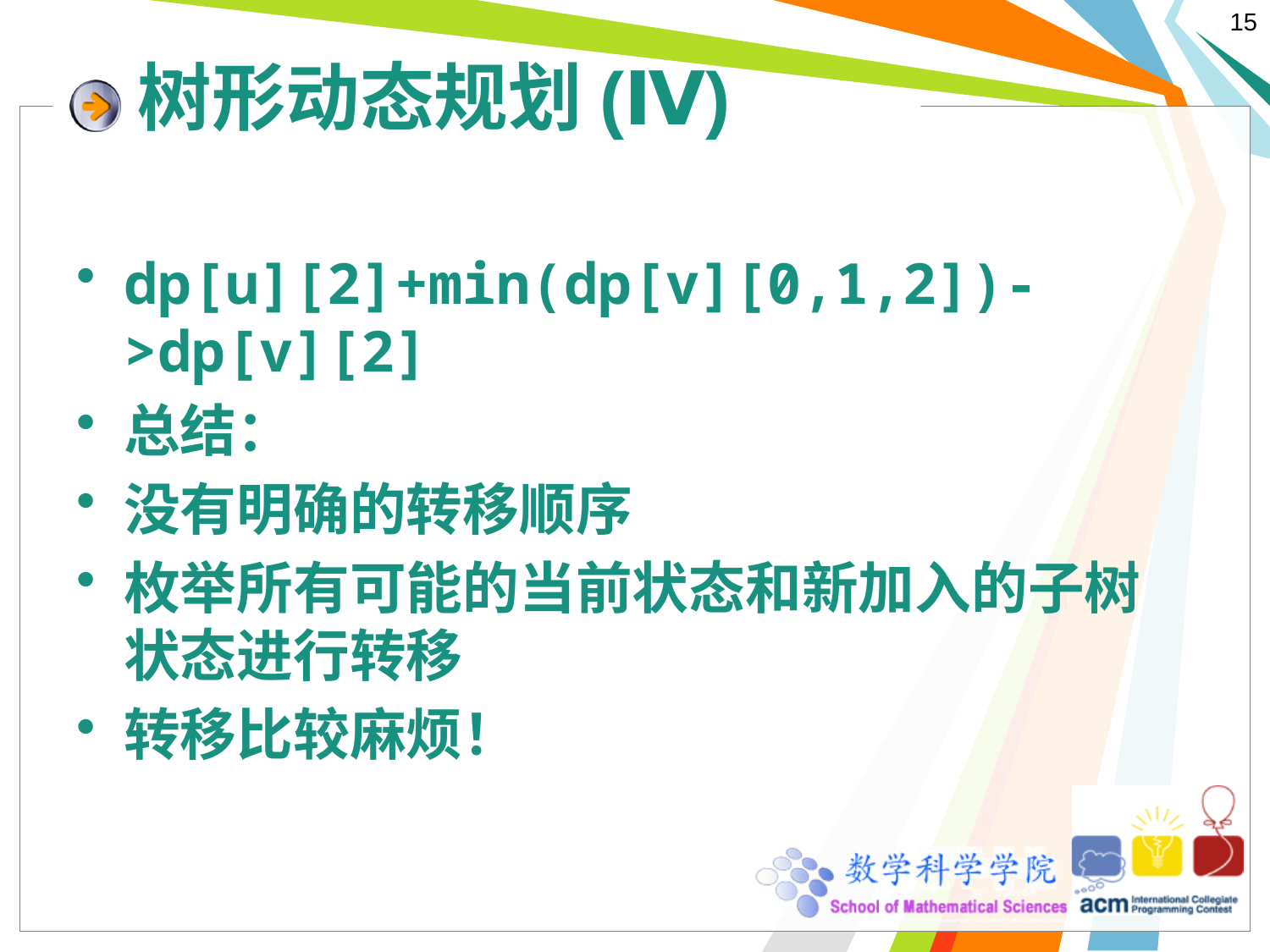

# 树形动态规划(Ⅳ)

dp[u][2]+min(dp[v][0,1,2])->dp[v][2]
总结：
没有明确的转移顺序
枚举所有可能的当前状态和新加入的子树状态进行转移
转移比较麻烦！